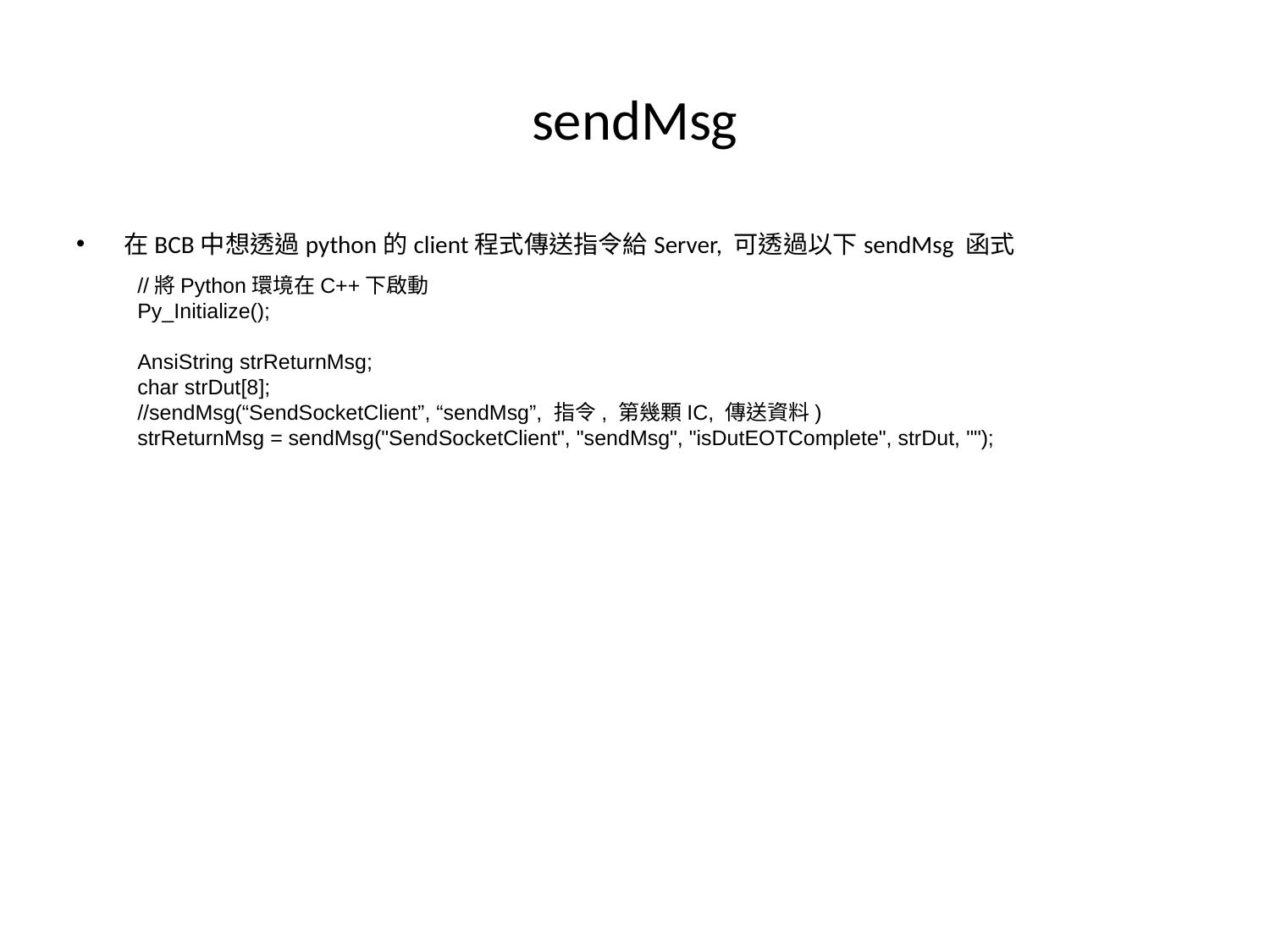

# sendMsg
在BCB中想透過python的client程式傳送指令給Server, 可透過以下sendMsg 函式

//將Python環境在C++下啟動
Py_Initialize();

AnsiString strReturnMsg;
char strDut[8];
//sendMsg(“SendSocketClient”, “sendMsg”, 指令, 第幾顆IC, 傳送資料)
strReturnMsg = sendMsg("SendSocketClient", "sendMsg", "isDutEOTComplete", strDut, "");